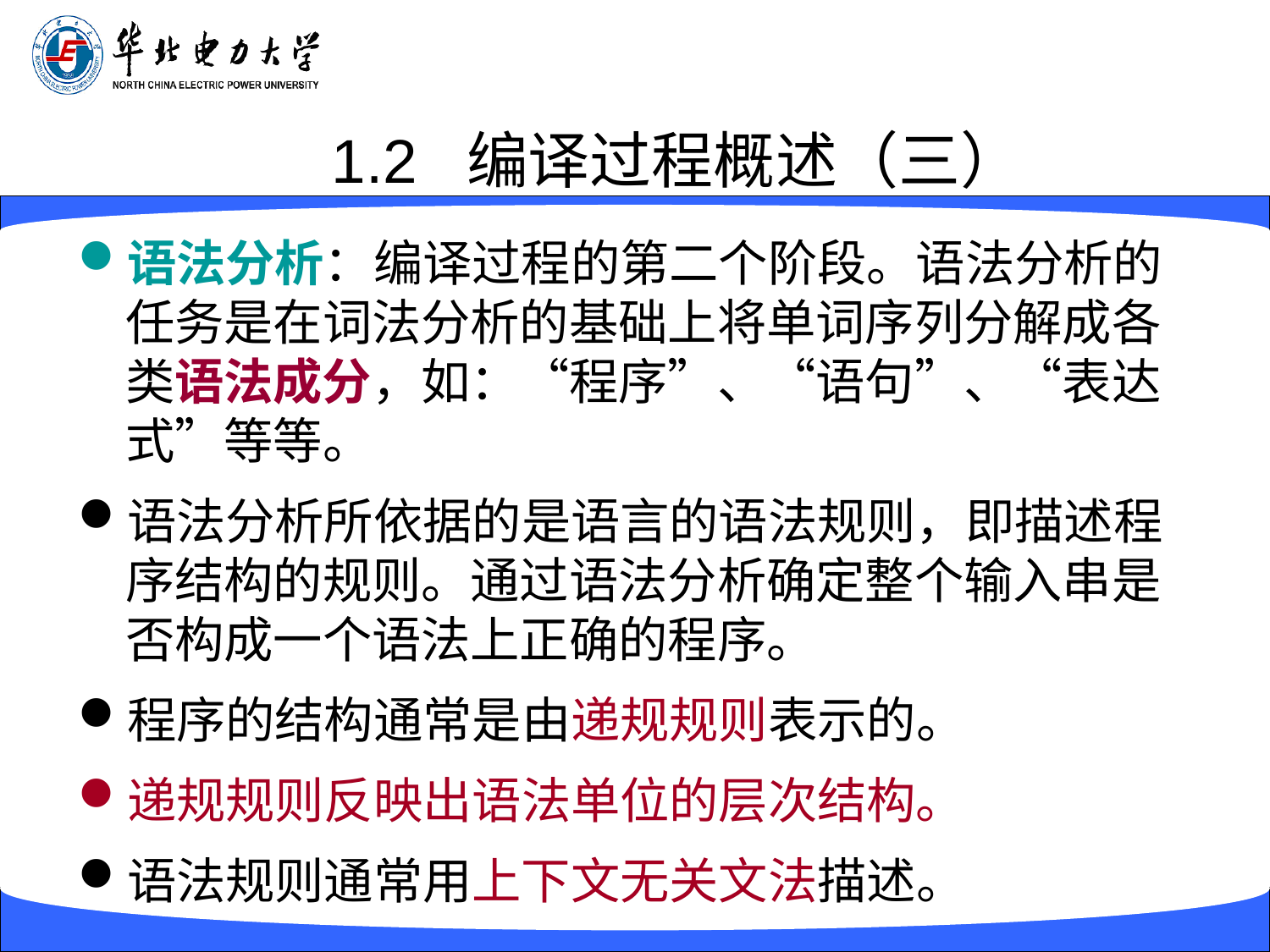

# 1.2  编译过程概述（三）
语法分析：编译过程的第二个阶段。语法分析的任务是在词法分析的基础上将单词序列分解成各类语法成分，如：“程序”、“语句”、“表达式”等等。
语法分析所依据的是语言的语法规则，即描述程序结构的规则。通过语法分析确定整个输入串是否构成一个语法上正确的程序。
程序的结构通常是由递规规则表示的。
递规规则反映出语法单位的层次结构。
语法规则通常用上下文无关文法描述。